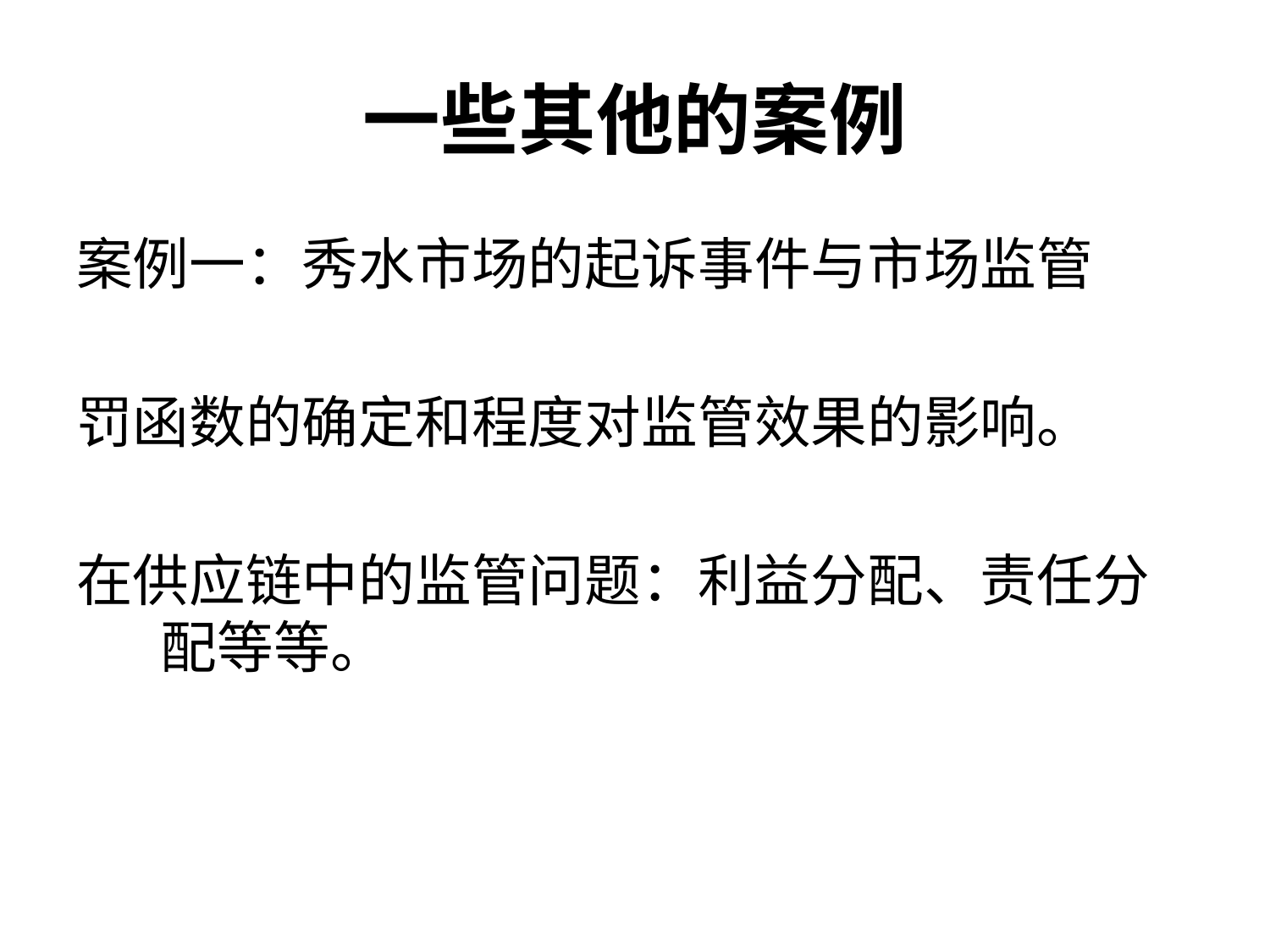

# 一些其他的案例
案例一：秀水市场的起诉事件与市场监管

罚函数的确定和程度对监管效果的影响。

在供应链中的监管问题：利益分配、责任分配等等。